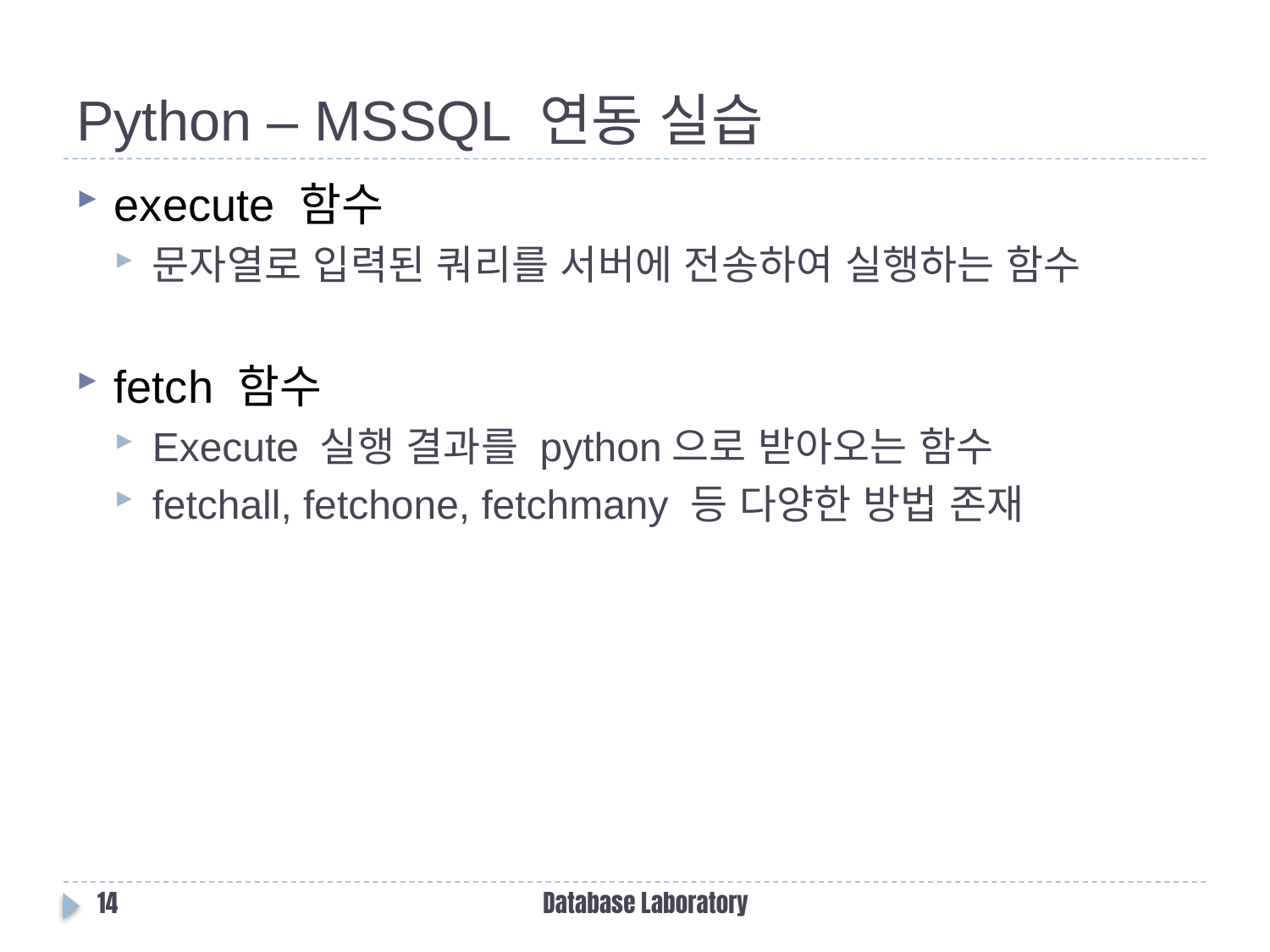

# Python – MSSQL 연동 실습
execute 함수
문자열로 입력된 쿼리를 서버에 전송하여 실행하는 함수

fetch 함수
Execute 실행 결과를 python으로 받아오는 함수
fetchall, fetchone, fetchmany 등 다양한 방법 존재
14
Database Laboratory